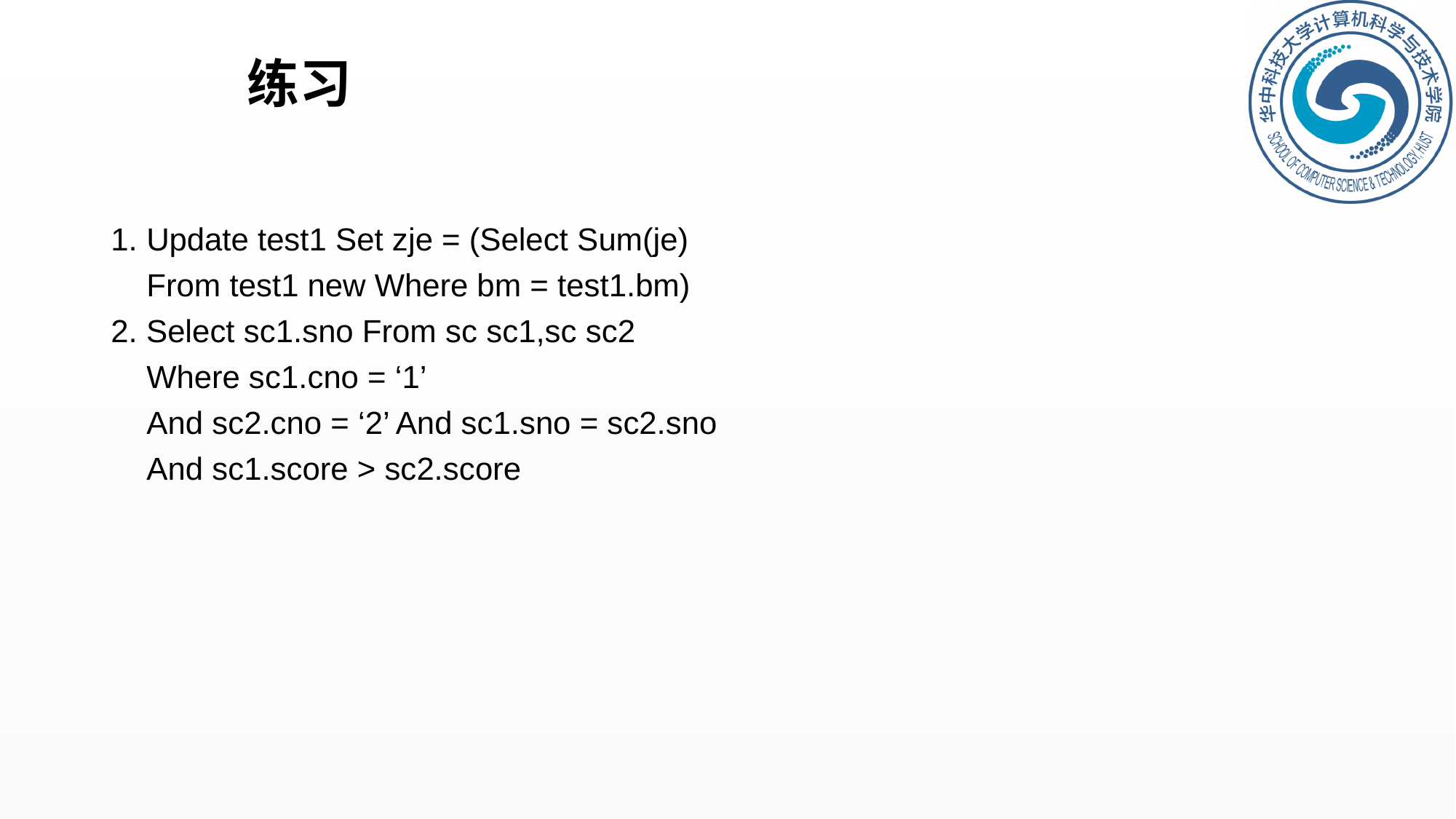

# 练习
1. Update test1 Set zje = (Select Sum(je)
    From test1 new Where bm = test1.bm)
2. Select sc1.sno From sc sc1,sc sc2
    Where sc1.cno = ‘1’
    And sc2.cno = ‘2’ And sc1.sno = sc2.sno
    And sc1.score > sc2.score